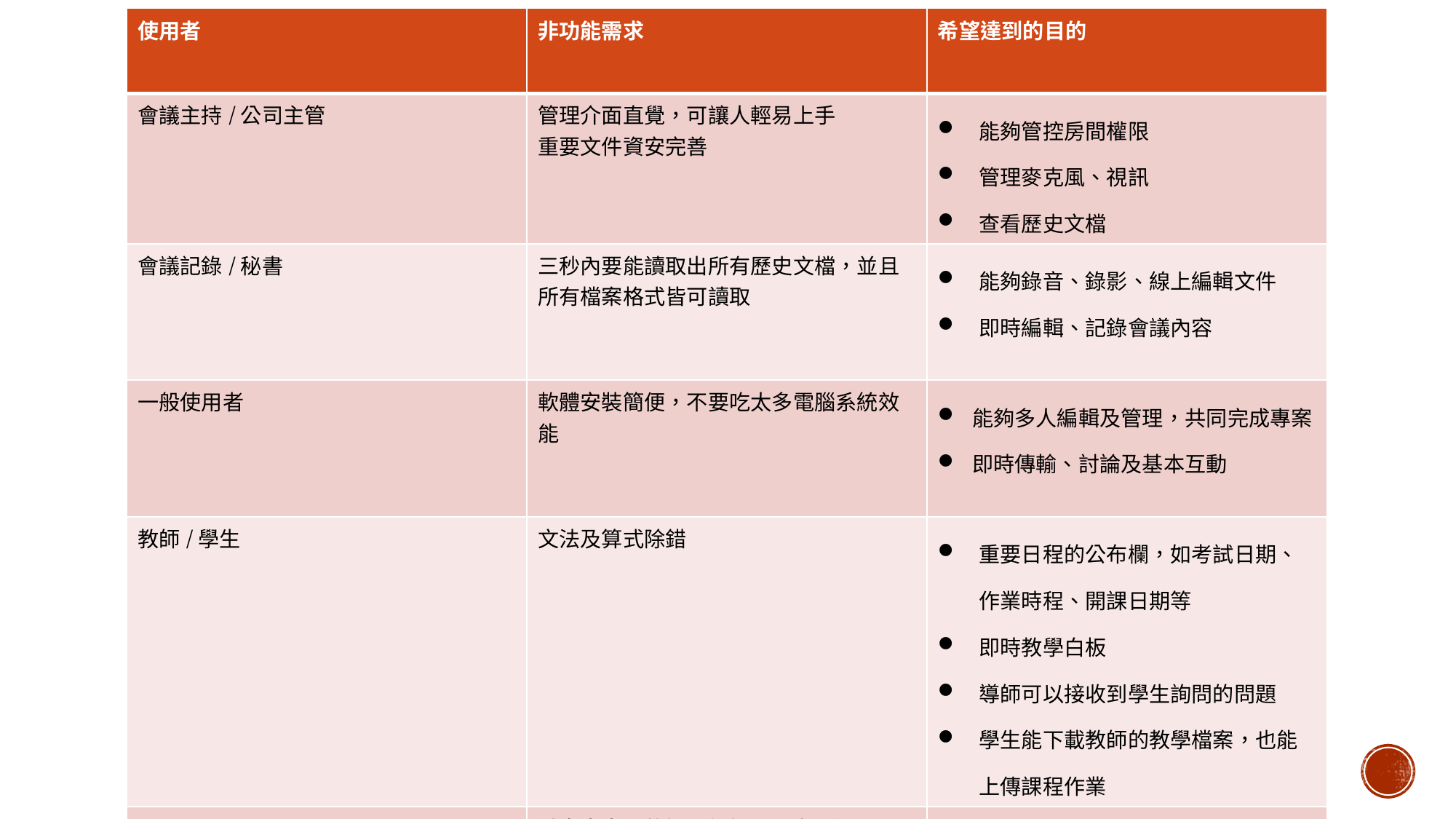

| 使用者 | 非功能需求 | 希望達到的目的 |
| --- | --- | --- |
| 會議主持/公司主管 | 管理介面直覺，可讓人輕易上手 重要文件資安完善 | 能夠管控房間權限 管理麥克風、視訊 查看歷史文檔 |
| 會議記錄/秘書 | 三秒內要能讀取出所有歷史文檔，並且所有檔案格式皆可讀取 | 能夠錄音、錄影、線上編輯文件 即時編輯、記錄會議內容 |
| 一般使用者 | 軟體安裝簡便，不要吃太多電腦系統效能 | 能夠多人編輯及管理，共同完成專案 即時傳輸、討論及基本互動 |
| 教師/學生 | 文法及算式除錯 | 重要日程的公布欄，如考試日期、作業時程、開課日期等 即時教學白板 導師可以接收到學生詢問的問題 學生能下載教師的教學檔案，也能上傳課程作業 |
| 直播主 | 減少麥克風雜訊，視訊不要有延遲 | 能和粉絲互動 預告自己的直播日程 |